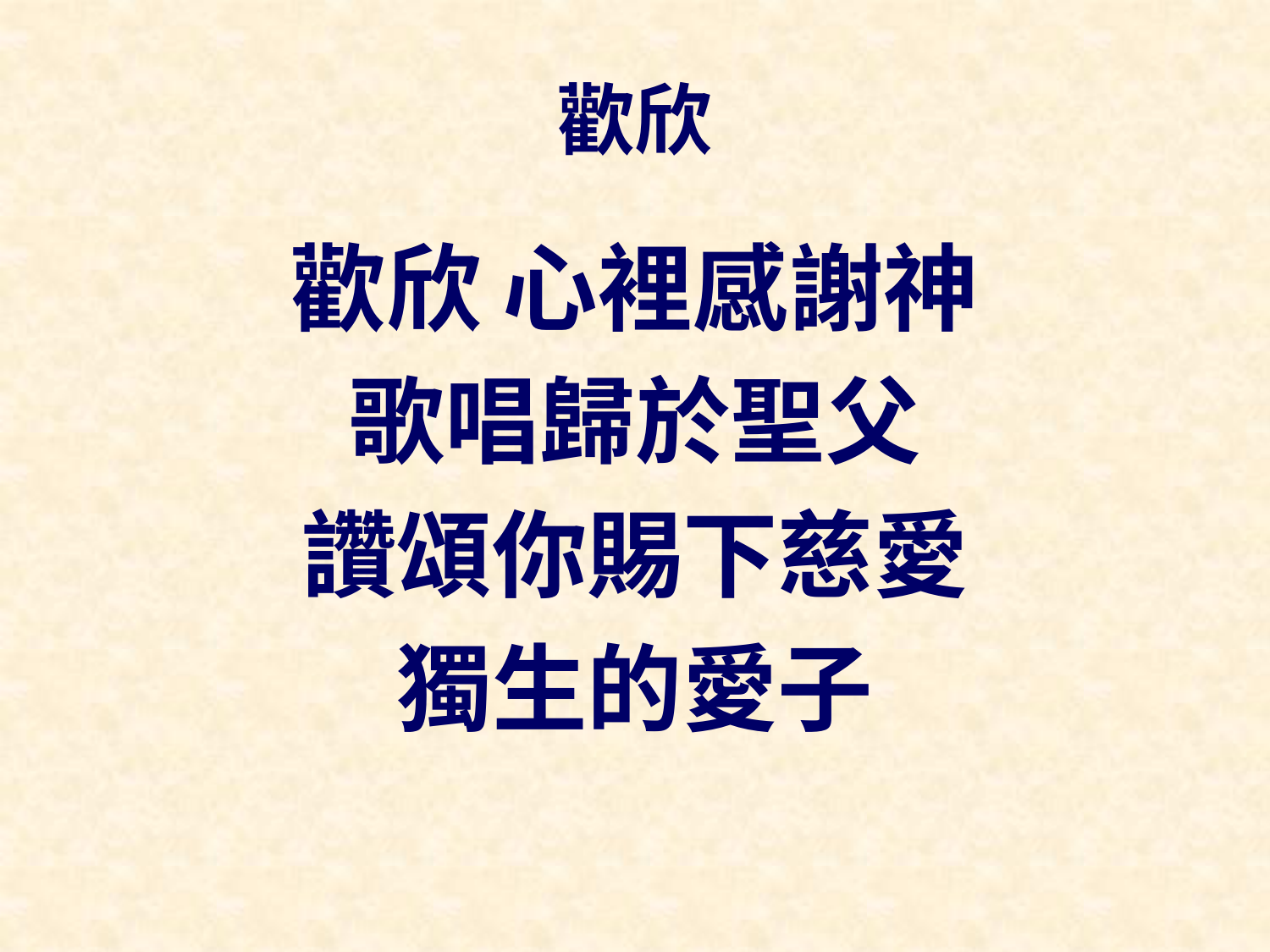

# 歡欣
歡欣 心裡感謝神
歌唱歸於聖父
讚頌你賜下慈愛
獨生的愛子